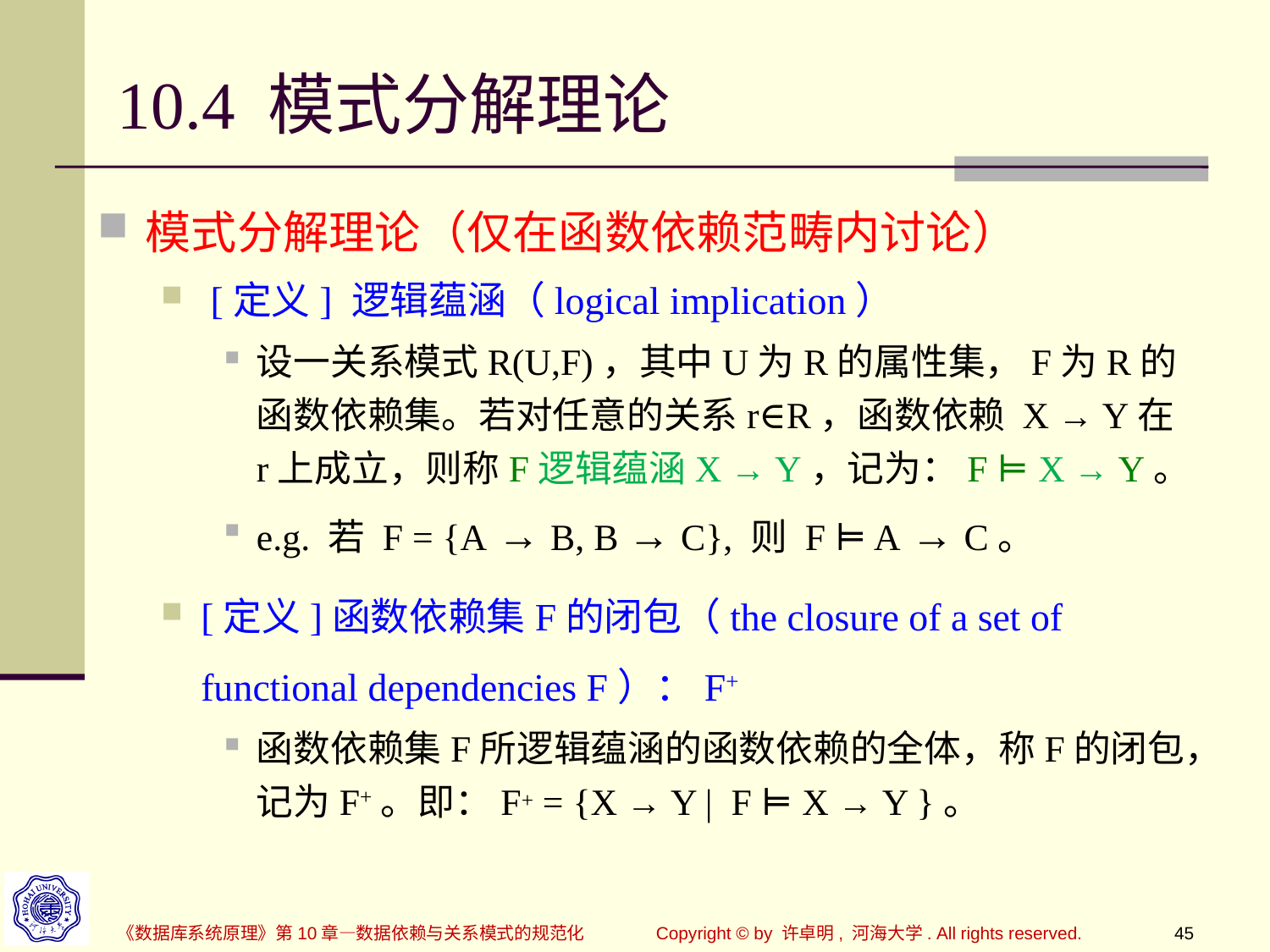

# 10.4 模式分解理论
模式分解理论（仅在函数依赖范畴内讨论）
 [定义] 逻辑蕴涵（logical implication）
设一关系模式R(U,F)，其中U为R的属性集，F为R的函数依赖集。若对任意的关系r∈R，函数依赖 X → Y在r上成立，则称F逻辑蕴涵X → Y，记为：F ⊨ X → Y。
e.g. 若 F = {A → B, B → C}, 则 F ⊨ A → C。
[定义]函数依赖集F的闭包（the closure of a set of functional dependencies F）：F+
函数依赖集F所逻辑蕴涵的函数依赖的全体，称F的闭包，记为F+。即：F+ = {X → Y |  F ⊨ X → Y }。
《数据库系统原理》第10章—数据依赖与关系模式的规范化
Copyright © by 许卓明, 河海大学. All rights reserved.
45